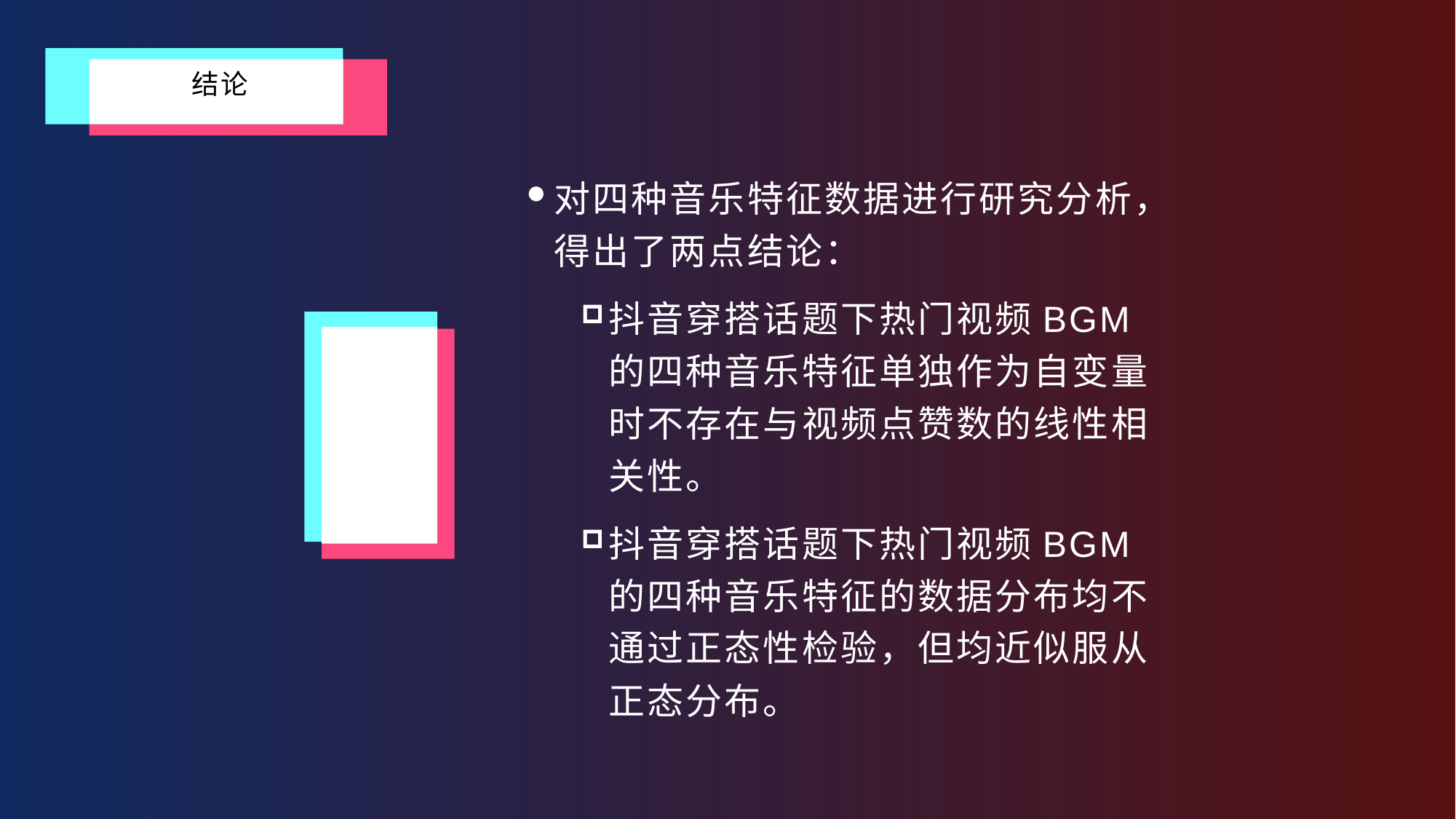

结论
对四种音乐特征数据进行研究分析，得出了两点结论：
抖音穿搭话题下热门视频BGM的四种音乐特征单独作为自变量时不存在与视频点赞数的线性相关性。
抖音穿搭话题下热门视频BGM的四种音乐特征的数据分布均不通过正态性检验，但均近似服从正态分布。